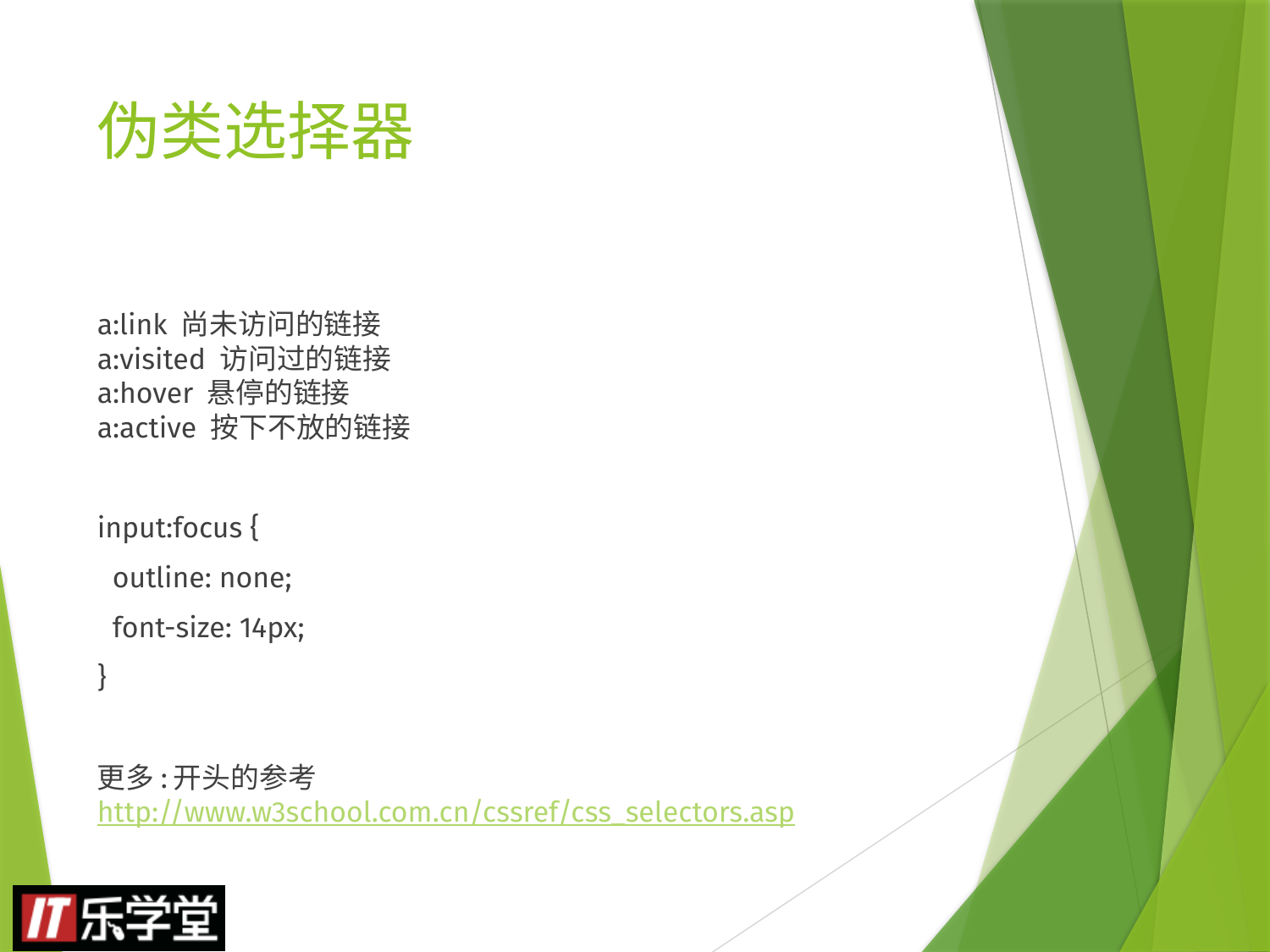

# 伪类选择器
a:link 尚未访问的链接
a:visited 访问过的链接
a:hover 悬停的链接
a:active 按下不放的链接

input:focus {
  outline: none;
  font-size: 14px;
}

更多:开头的参考http://www.w3school.com.cn/cssref/css_selectors.asp